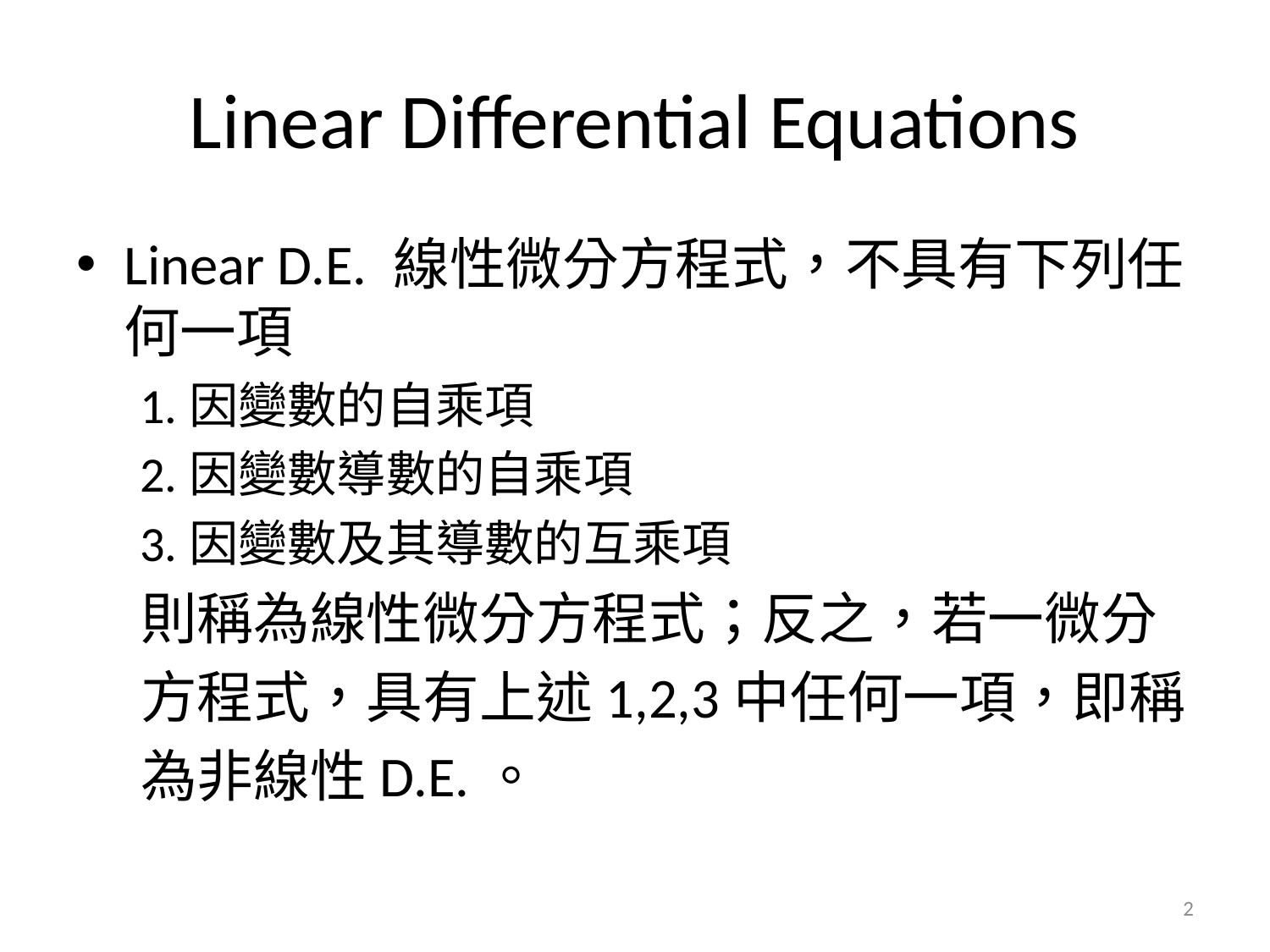

# Linear Differential Equations
Linear D.E. 線性微分方程式，不具有下列任何一項
1.因變數的自乘項
2.因變數導數的自乘項
3.因變數及其導數的互乘項
    則稱為線性微分方程式；反之，若一微分
    方程式，具有上述1,2,3中任何一項，即稱
    為非線性D.E.。

2